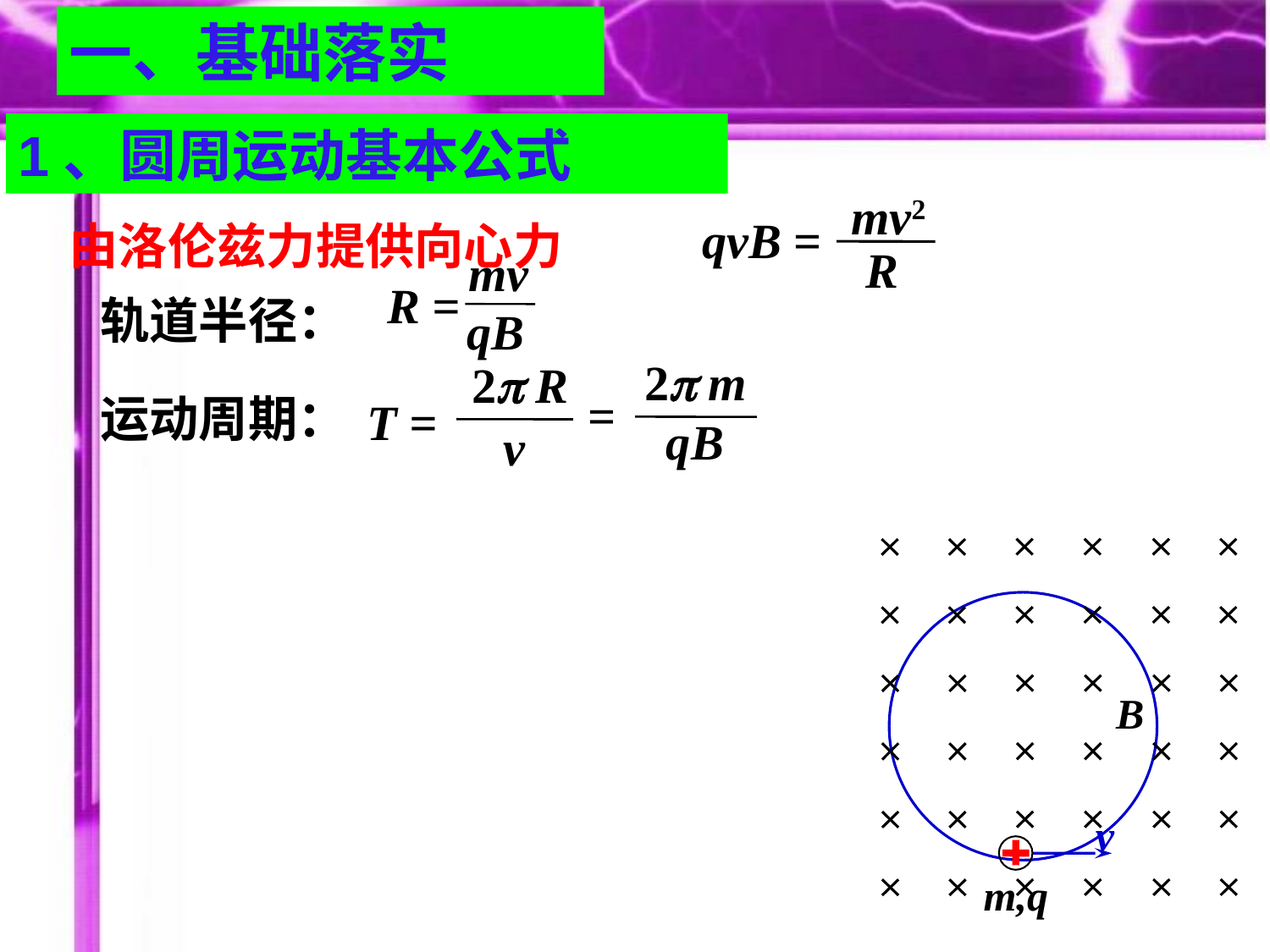

一、基础落实
1、圆周运动基本公式
mv2
R

qvB =
由洛伦兹力提供向心力
mv
R =
qB

轨道半径：
2π m
=
qB

2π R
T =
v

运动周期：

B

v

m,q